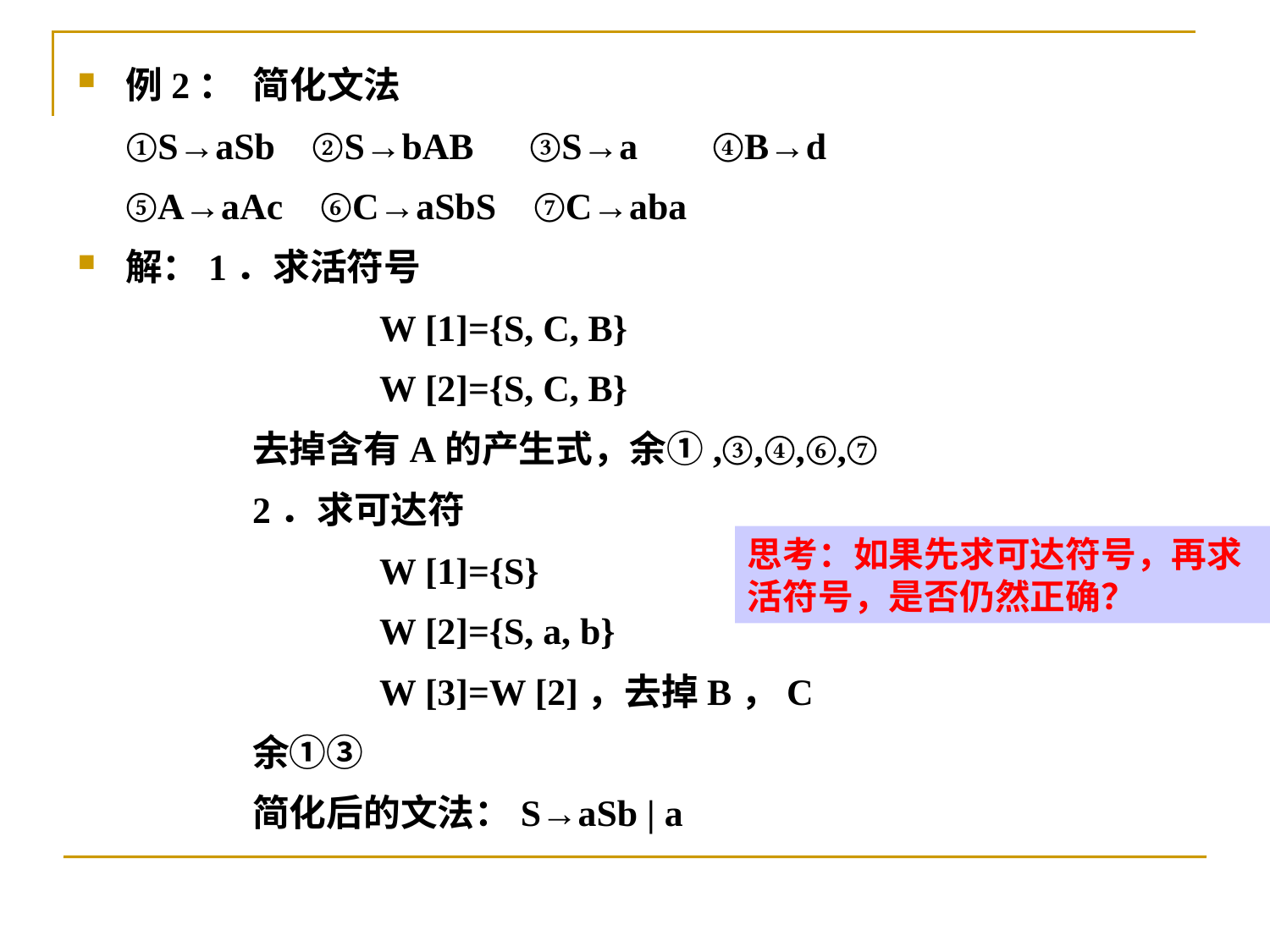

例2：  简化文法
	①S→aSb    ②S→bAB      ③S→a        ④B→d
	⑤A→aAc    ⑥C→aSbS    ⑦C→aba
解：1．求活符号
			W [1]={S, C, B}
			W [2]={S, C, B}
		去掉含有A的产生式，余①,③,④,⑥,⑦
		2．求可达符
			W [1]={S}
			W [2]={S, a, b}
			W [3]=W [2]，去掉B，C
		余①③
		简化后的文法：S→aSb | a
思考：如果先求可达符号，再求活符号，是否仍然正确？
119